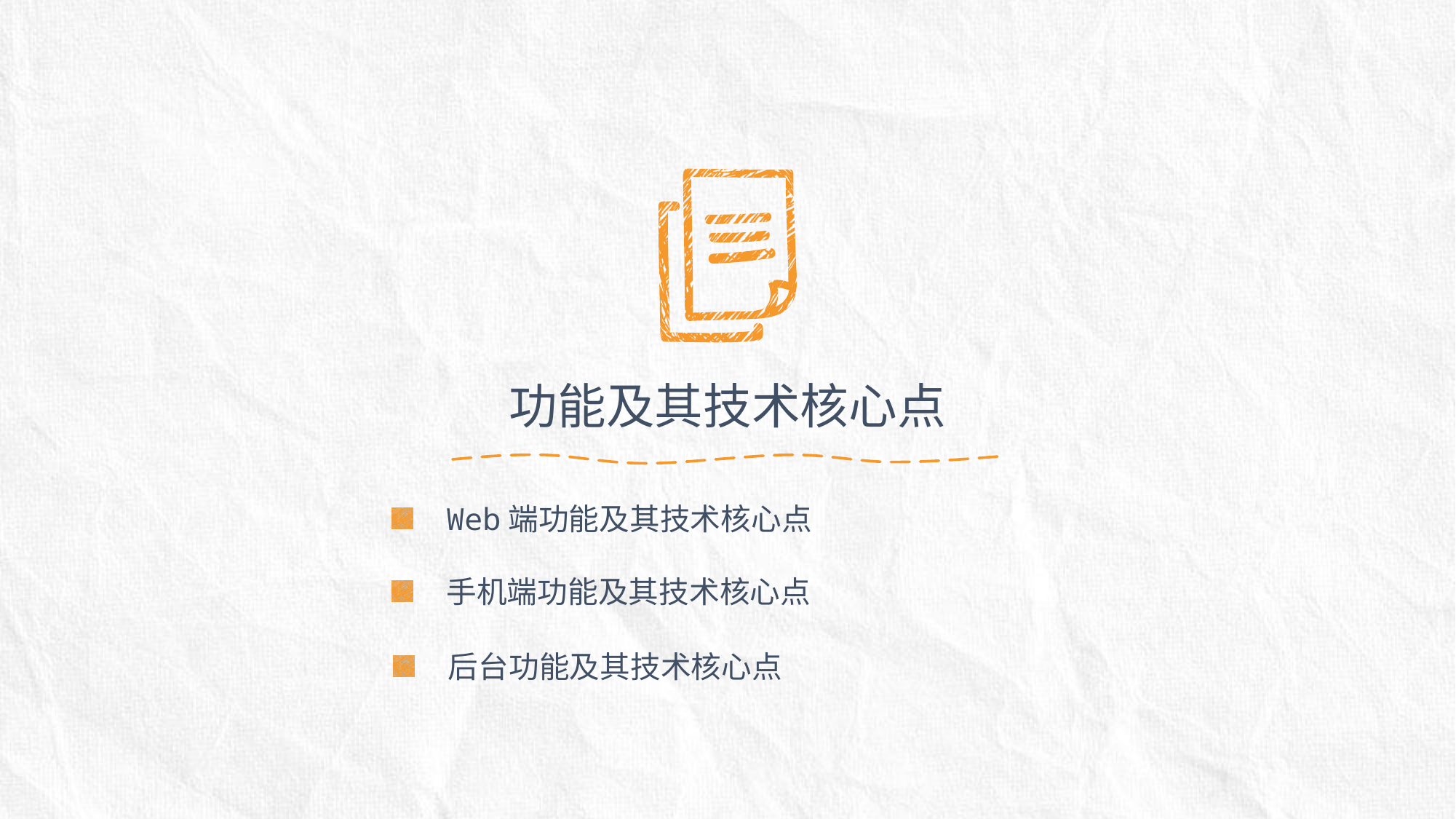

功能及其技术核心点

Web端功能及其技术核心点
手机端功能及其技术核心点
后台功能及其技术核心点